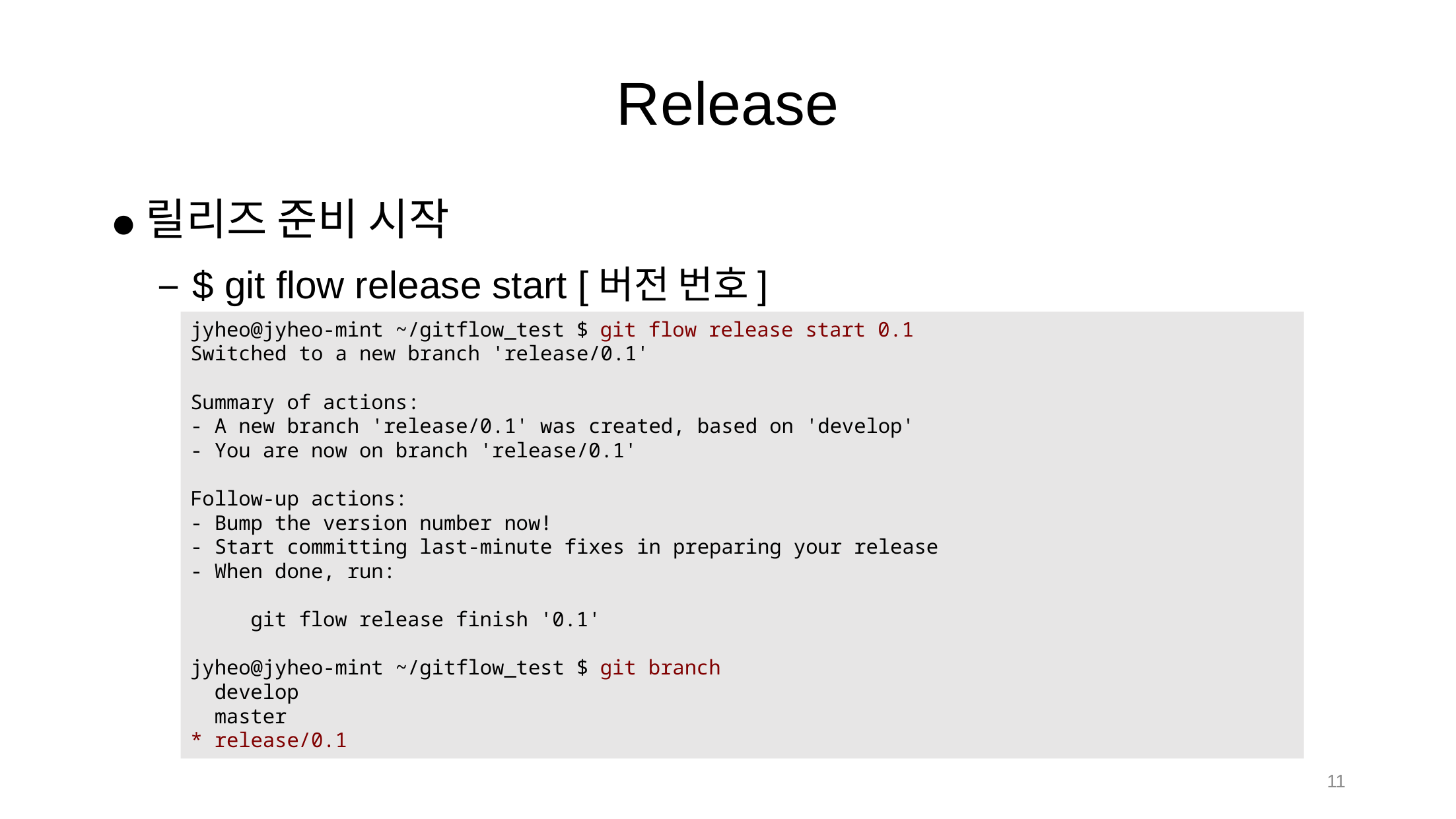

Release
릴리즈 준비 시작
$ git flow release start [버전 번호]
jyheo@jyheo-mint ~/gitflow_test $ git flow release start 0.1
Switched to a new branch 'release/0.1'

Summary of actions:
- A new branch 'release/0.1' was created, based on 'develop'
- You are now on branch 'release/0.1'

Follow-up actions:
- Bump the version number now!
- Start committing last-minute fixes in preparing your release
- When done, run:

     git flow release finish '0.1'

jyheo@jyheo-mint ~/gitflow_test $ git branch
  develop
  master
* release/0.1
11